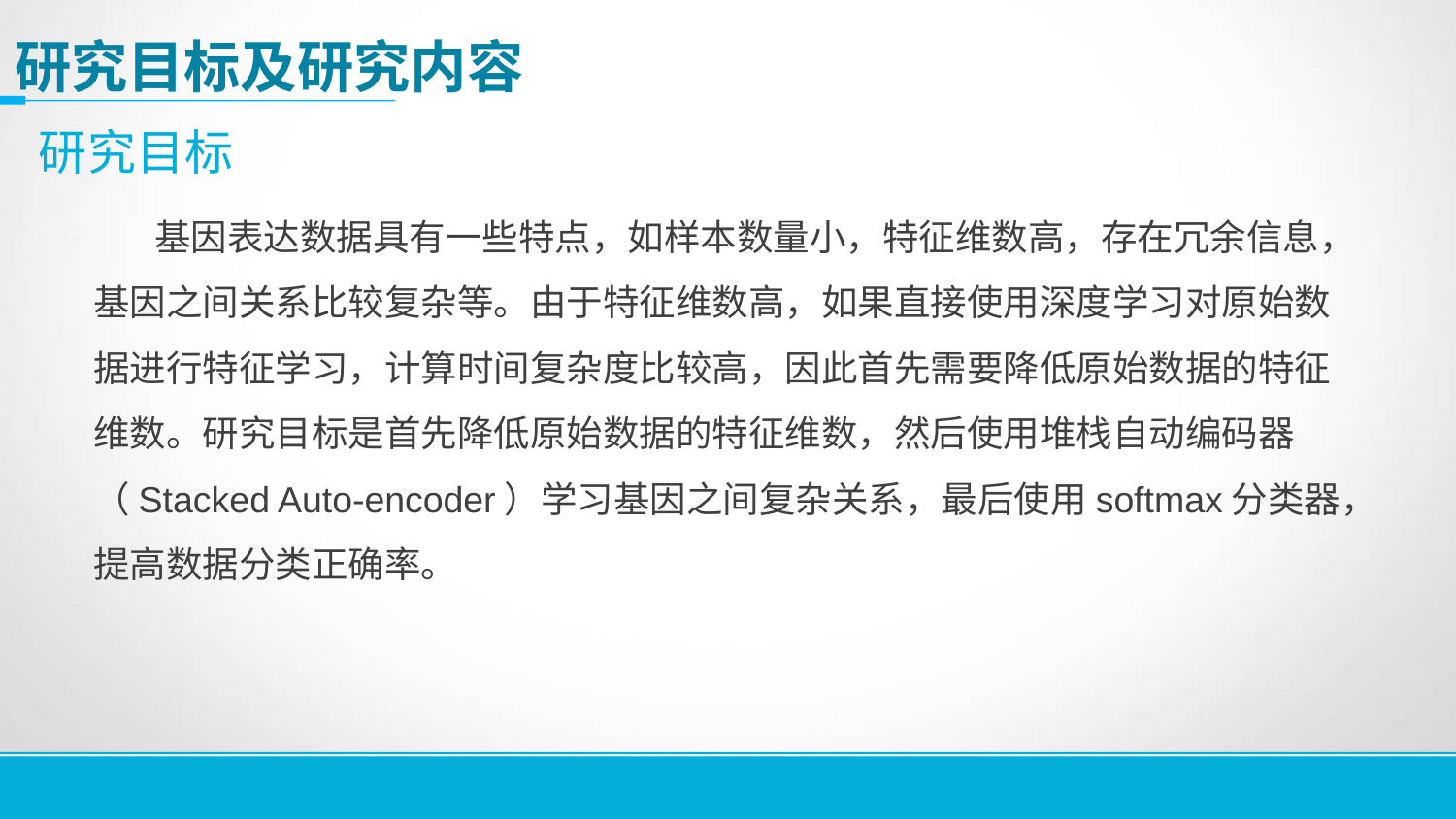

# 研究目标及研究内容
研究目标
             基因表达数据具有一些特点，如样本数量小，特征维数高，存在冗余信息，基因之间关系比较复杂等。由于特征维数高，如果直接使用深度学习对原始数据进行特征学习，计算时间复杂度比较高，因此首先需要降低原始数据的特征维数。研究目标是首先降低原始数据的特征维数，然后使用堆栈自动编码器（Stacked Auto-encoder）学习基因之间复杂关系，最后使用softmax分类器，提高数据分类正确率。